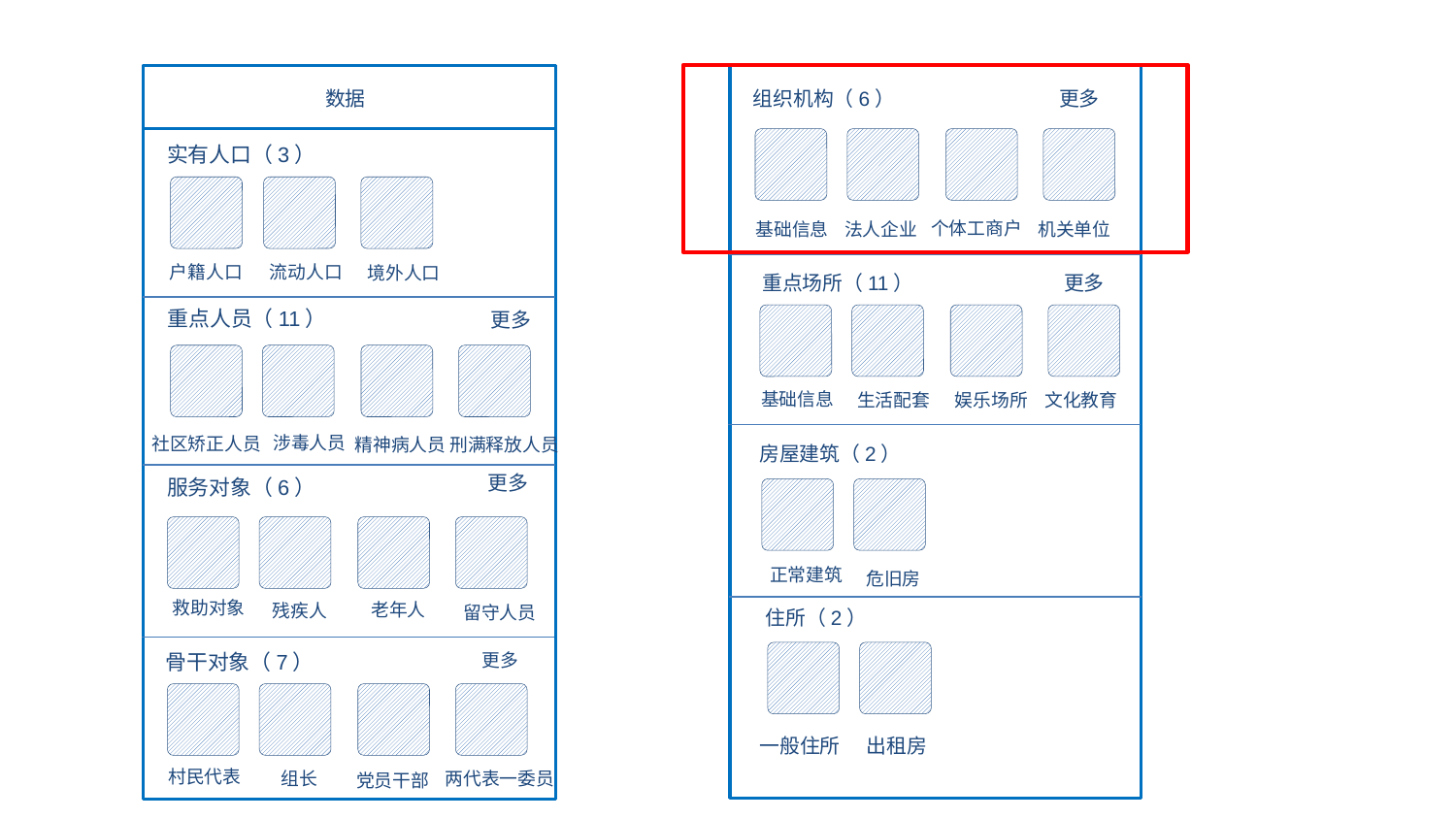

数据
实有人口（3）

户籍人口
流动人口
境外人口
重点人员（11）
更多

涉毒人员
社区矫正人员
精神病人员
刑满释放人员
更多
服务对象（6）

救助对象
老年人
残疾人
留守人员
骨干对象（7）
更多

村民代表
组长
两代表一委员
党员干部
更多
组织机构（6）

个体工商户
基础信息
机关单位
法人企业
重点场所（11）
更多

基础信息
生活配套
娱乐场所
文化教育
房屋建筑（2）

正常建筑
危旧房
住所（2）

一般住所
出租房